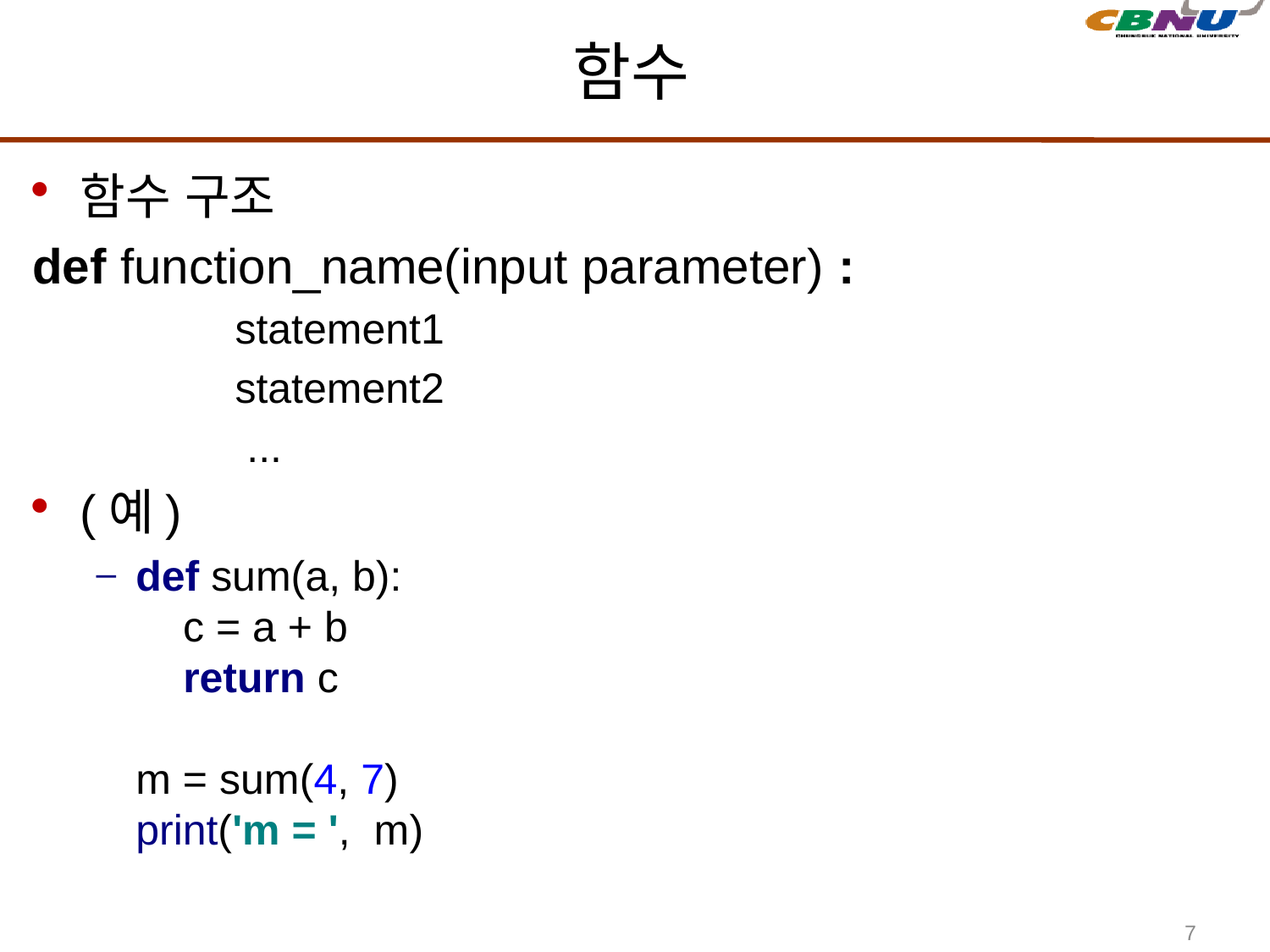

# 함수
함수 구조
def function_name(input parameter) :
 	 statement1
  	 statement2
 	  ...
(예)
def sum(a, b):
    c = a + b
    return c
m = sum(4, 7)
print('m = ',  m)
7